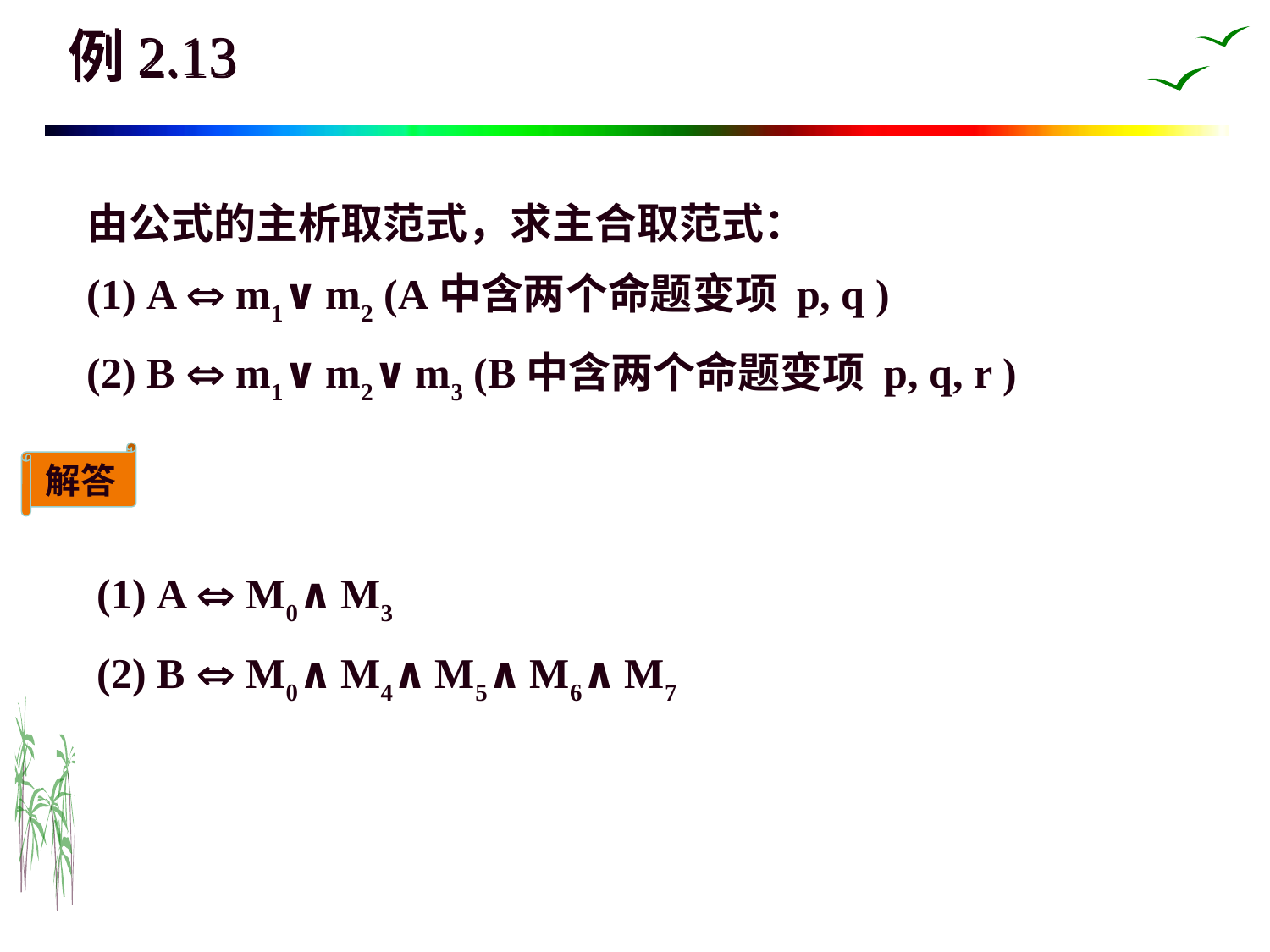

# 例2.13
由公式的主析取范式，求主合取范式：
(1) A ⇔ m1∨m2 (A中含两个命题变项 p, q )
(2) B ⇔ m1∨m2∨m3 (B中含两个命题变项 p, q, r )
解答
(1) A ⇔ M0∧M3
(2) B ⇔ M0∧M4∧M5∧M6∧M7